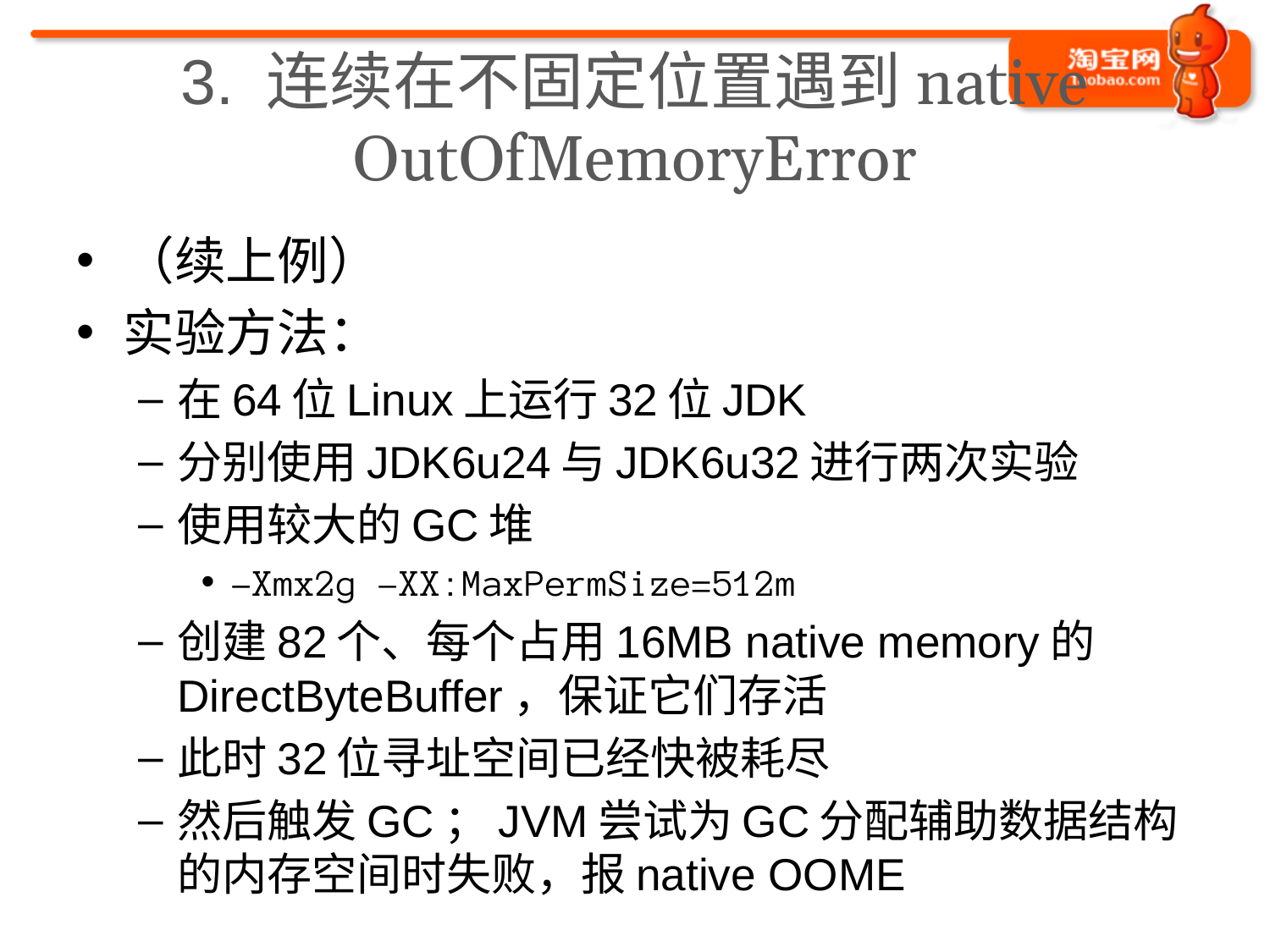

# 3. 连续在不固定位置遇到native OutOfMemoryError
（续上例）
实验方法：
在64位Linux上运行32位JDK
分别使用JDK6u24与JDK6u32进行两次实验
使用较大的GC堆
-Xmx2g –XX:MaxPermSize=512m
创建82个、每个占用16MB native memory的DirectByteBuffer，保证它们存活
此时32位寻址空间已经快被耗尽
然后触发GC；JVM尝试为GC分配辅助数据结构的内存空间时失败，报native OOME